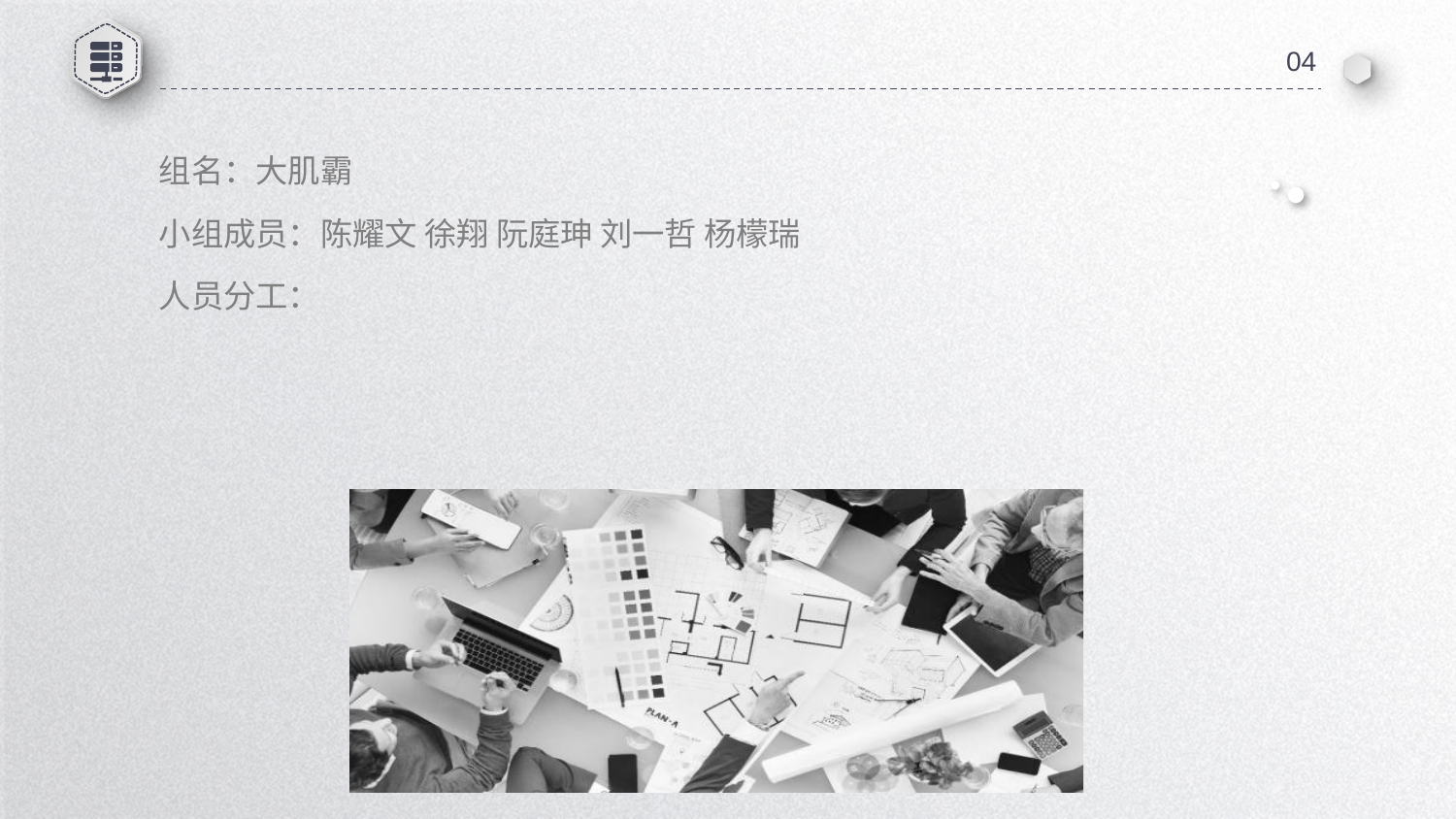

04

组名：大肌霸
小组成员：陈耀文 徐翔 阮庭珅 刘一哲 杨檬瑞
人员分工：